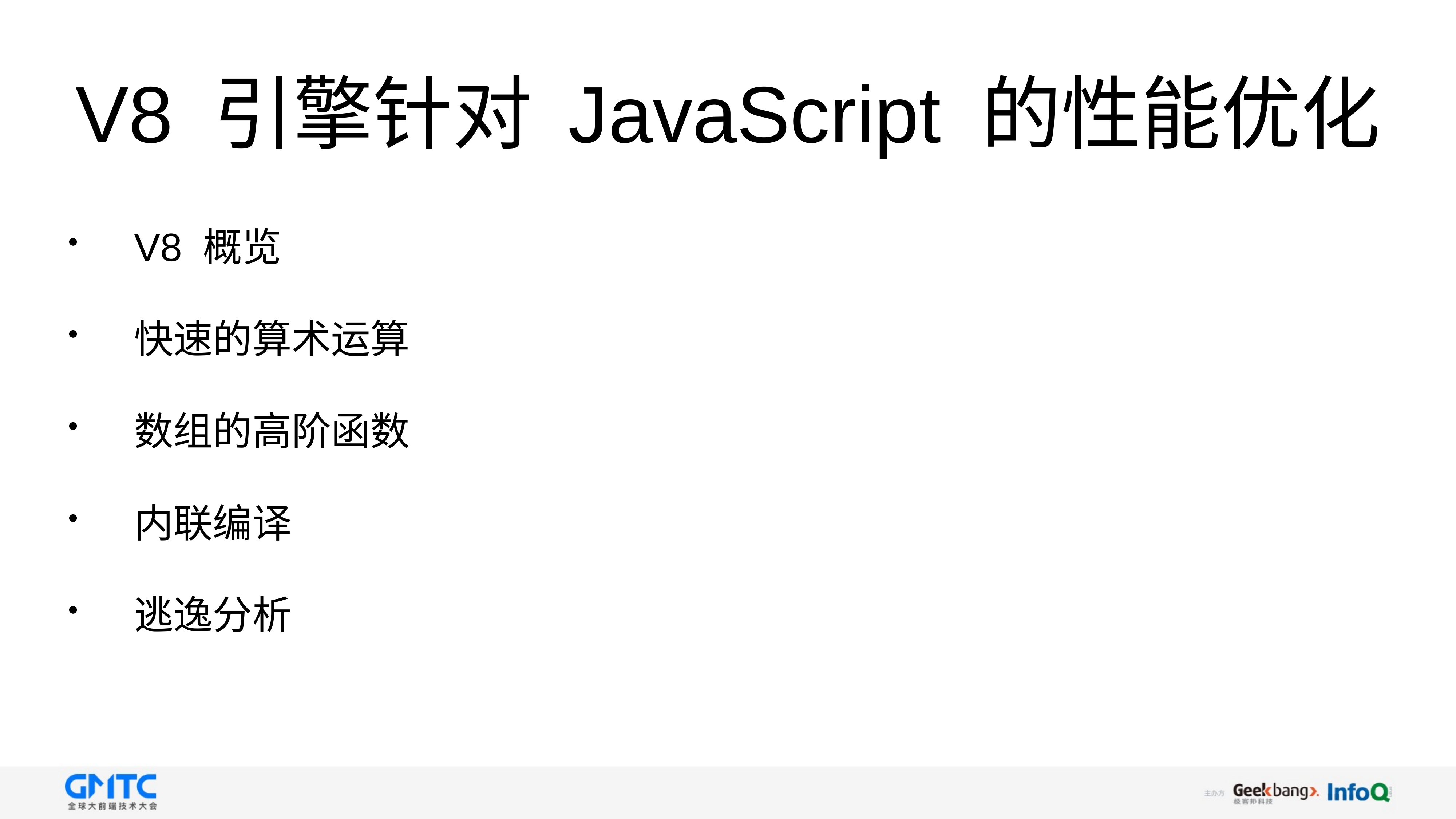

# V8 引擎针对 JavaScript 的性能优化
V8 概览
快速的算术运算
数组的高阶函数
内联编译
逃逸分析